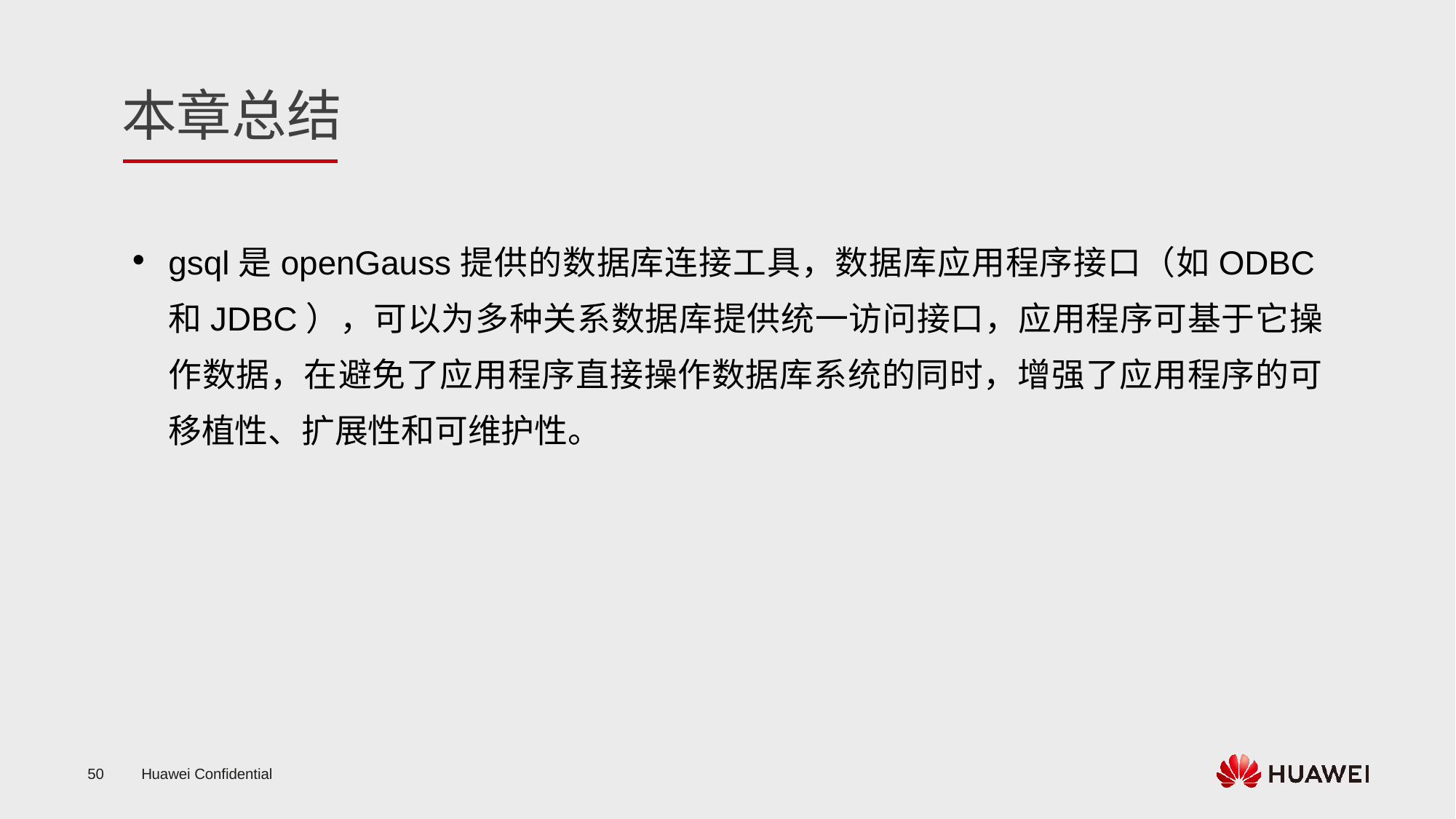

gsql是openGauss提供的数据库连接工具，数据库应用程序接口（如ODBC和JDBC），可以为多种关系数据库提供统一访问接口，应用程序可基于它操作数据，在避免了应用程序直接操作数据库系统的同时，增强了应用程序的可移植性、扩展性和可维护性。